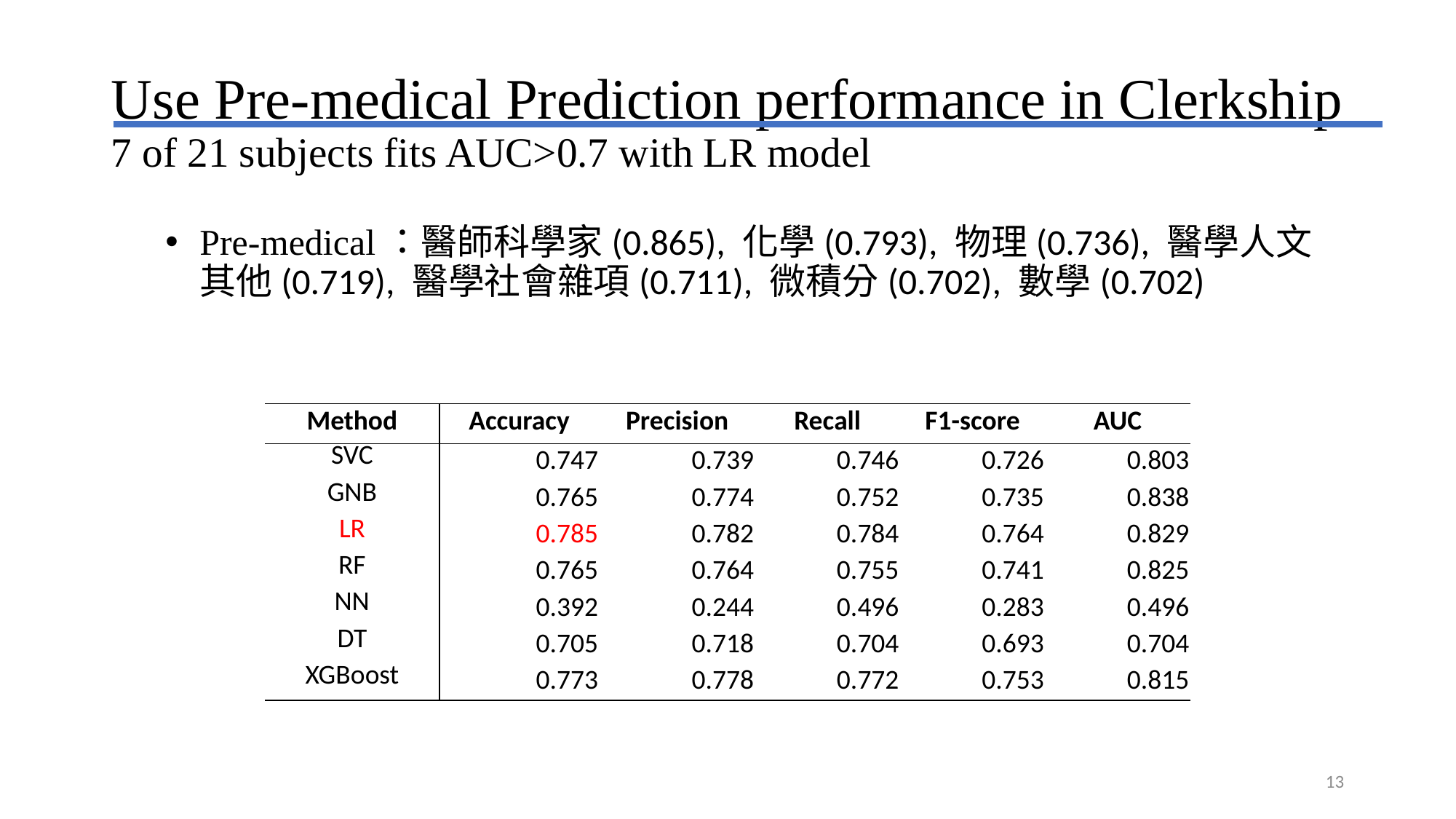

# Use Pre-medical Prediction performance in Clerkship 7 of 21 subjects fits AUC>0.7 with LR model
Pre-medical：醫師科學家(0.865), 化學(0.793), 物理(0.736), 醫學人文其他(0.719), 醫學社會雜項(0.711), 微積分(0.702), 數學(0.702)

| Method | Accuracy | Precision | Recall | F1-score | AUC |
| --- | --- | --- | --- | --- | --- |
| SVC | 0.747 | 0.739 | 0.746 | 0.726 | 0.803 |
| GNB | 0.765 | 0.774 | 0.752 | 0.735 | 0.838 |
| LR | 0.785 | 0.782 | 0.784 | 0.764 | 0.829 |
| RF | 0.765 | 0.764 | 0.755 | 0.741 | 0.825 |
| NN | 0.392 | 0.244 | 0.496 | 0.283 | 0.496 |
| DT | 0.705 | 0.718 | 0.704 | 0.693 | 0.704 |
| XGBoost | 0.773 | 0.778 | 0.772 | 0.753 | 0.815 |
13